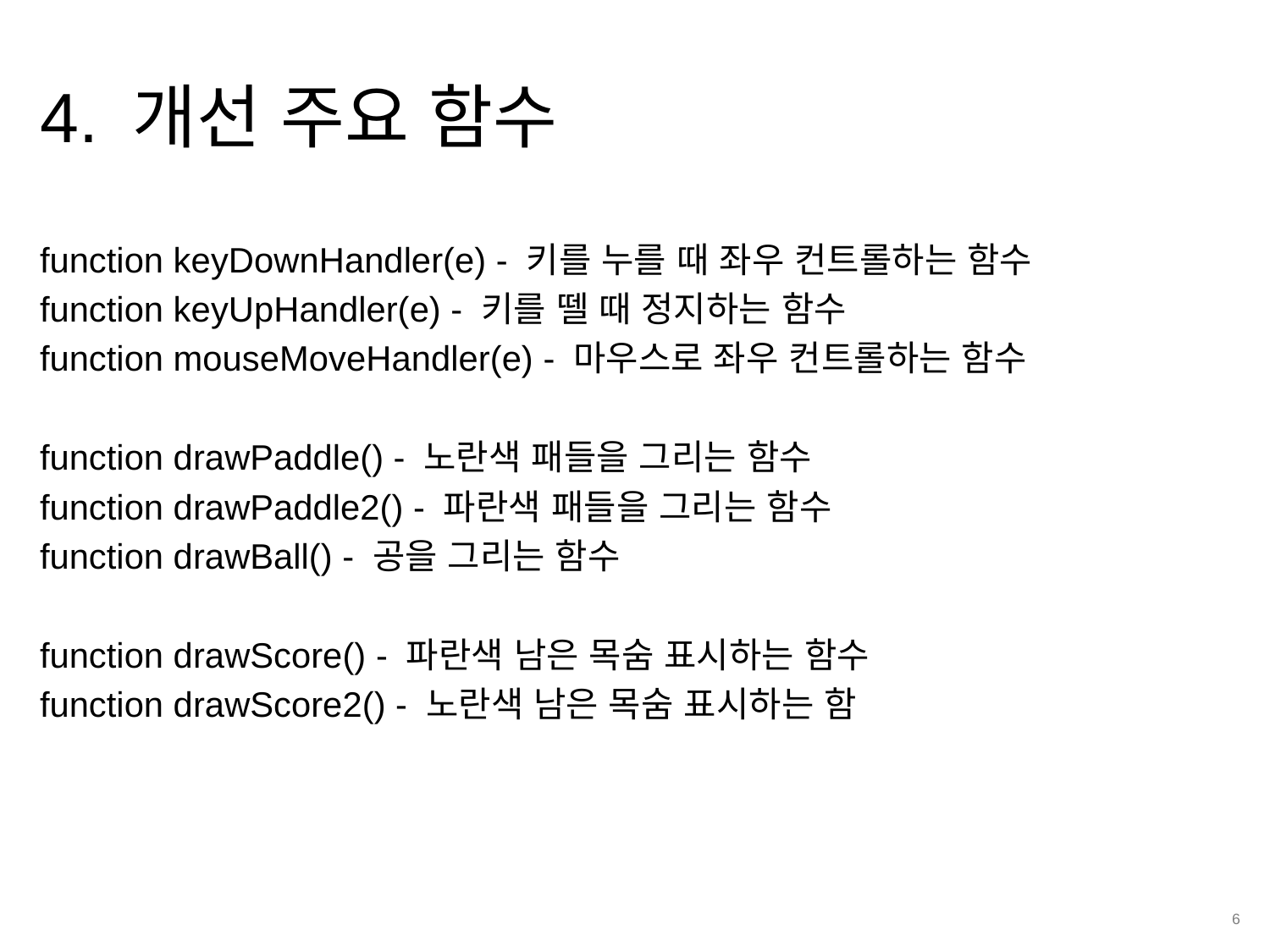

# 4. 개선 주요 함수
function keyDownHandler(e) - 키를 누를 때 좌우 컨트롤하는 함수
function keyUpHandler(e) - 키를 뗄 때 정지하는 함수
function mouseMoveHandler(e) - 마우스로 좌우 컨트롤하는 함수

function drawPaddle() - 노란색 패들을 그리는 함수
function drawPaddle2() - 파란색 패들을 그리는 함수
function drawBall() - 공을 그리는 함수

function drawScore() - 파란색 남은 목숨 표시하는 함수
function drawScore2() - 노란색 남은 목숨 표시하는 함